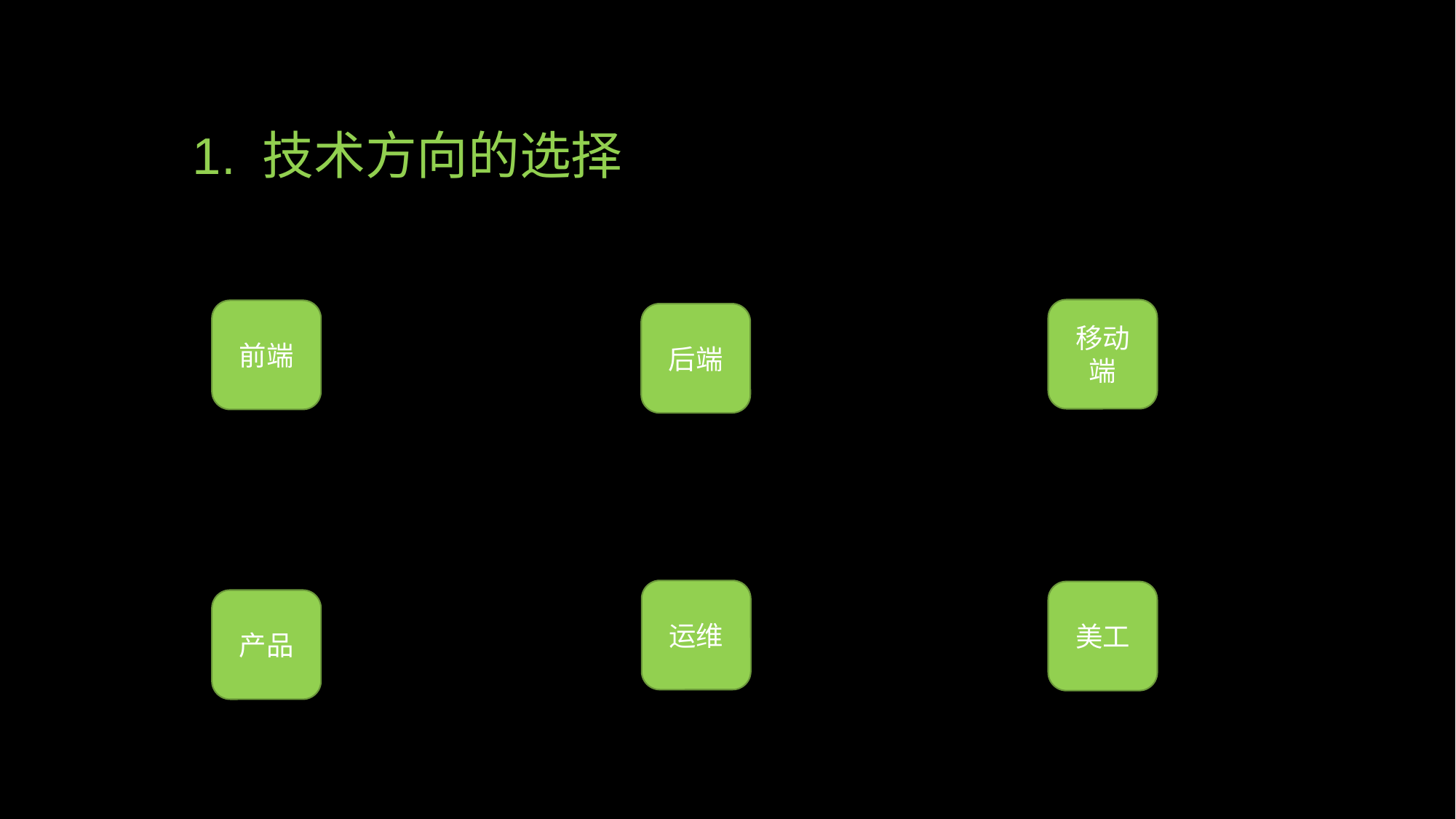

# 1. 技术方向的选择
移动端
前端
后端
运维
美工
产品